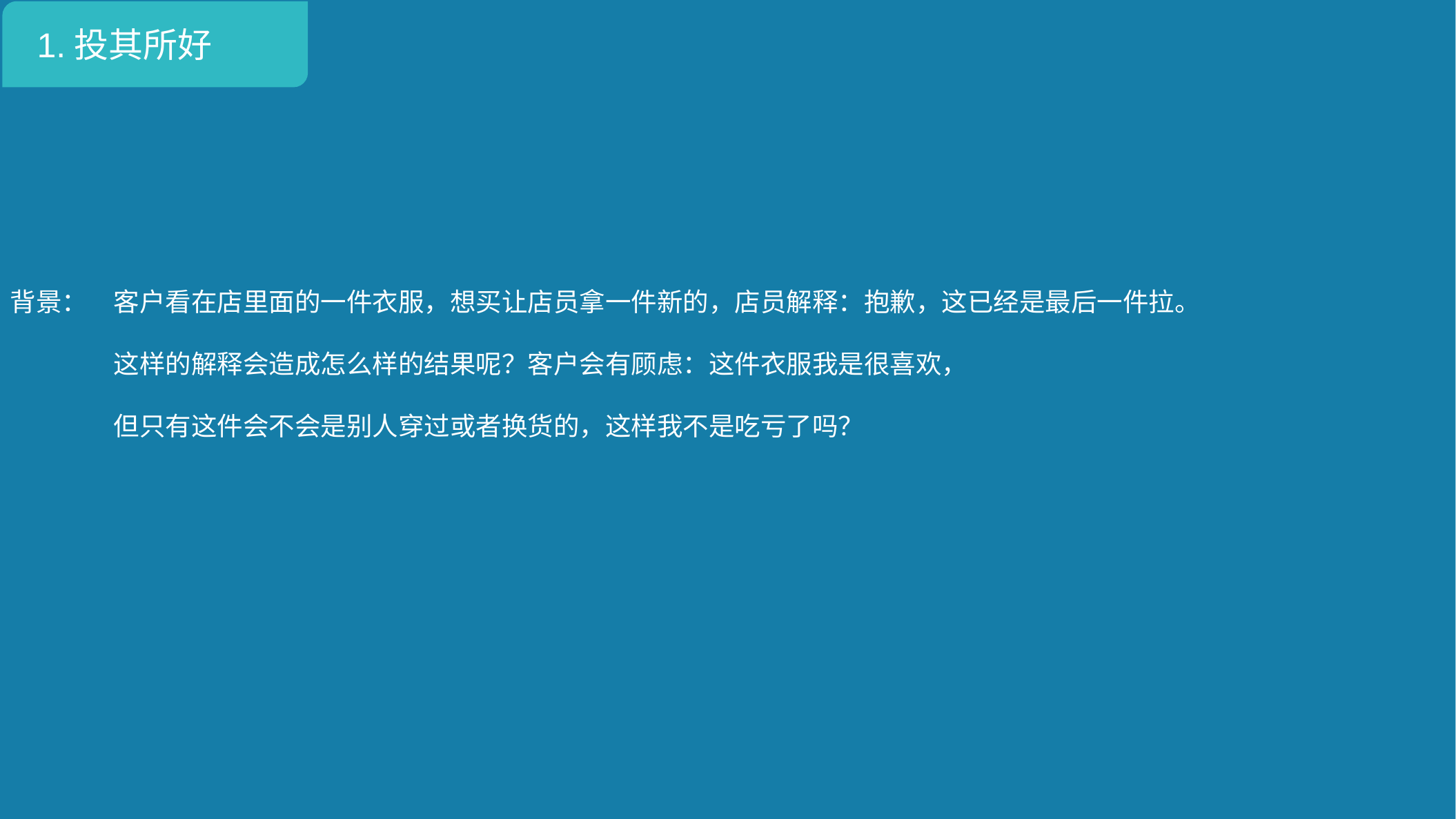

背景：	客户看在店里面的一件衣服，想买让店员拿一件新的，店员解释：抱歉，这已经是最后一件拉。

	这样的解释会造成怎么样的结果呢？客户会有顾虑：这件衣服我是很喜欢，

	但只有这件会不会是别人穿过或者换货的，这样我不是吃亏了吗？

1.投其所好